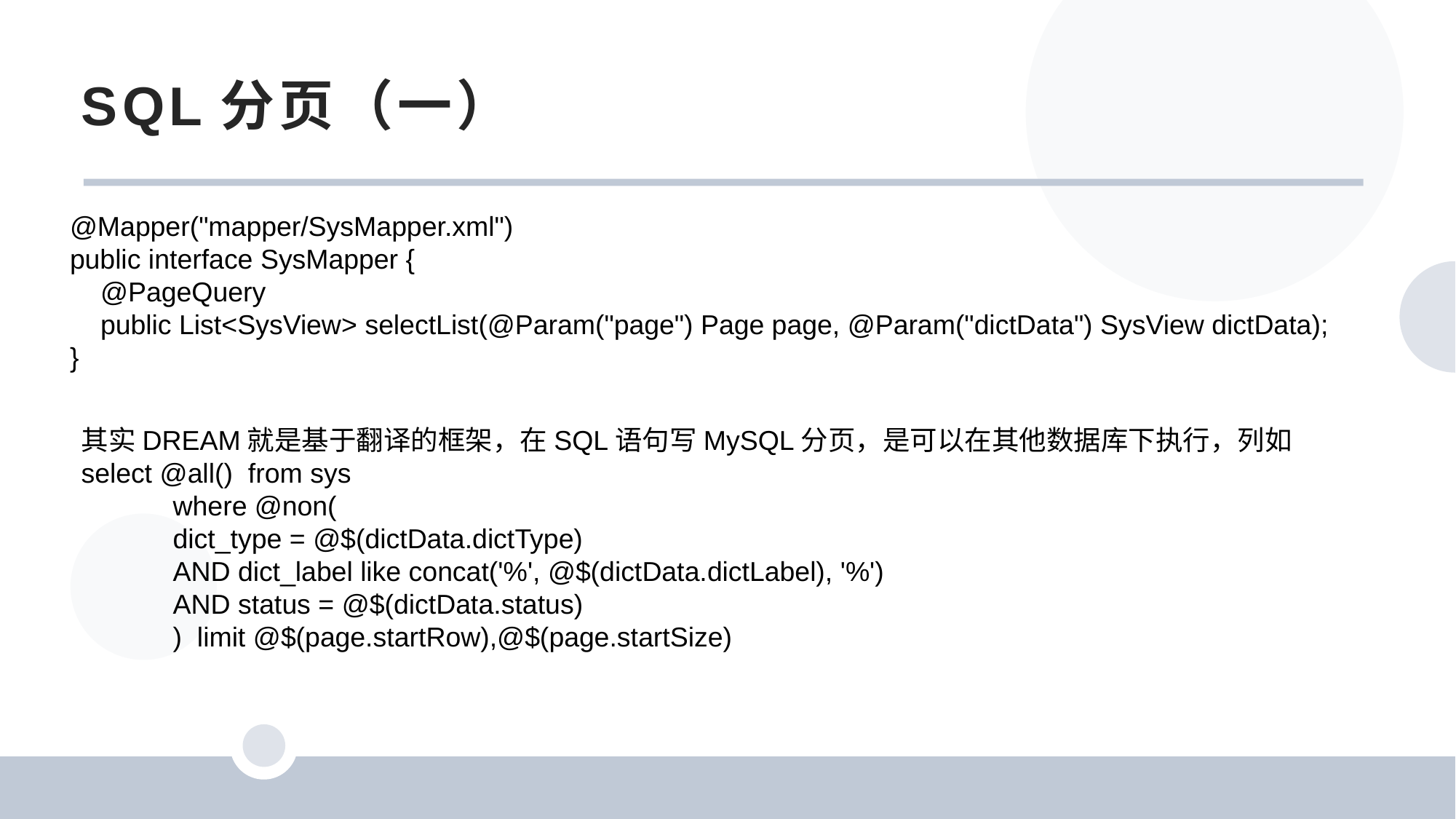

SQL分页（一）

@Mapper("mapper/SysMapper.xml")
public interface SysMapper {
    @PageQuery
    public List<SysView> selectList(@Param("page") Page page, @Param("dictData") SysView dictData);
}

其实DREAM就是基于翻译的框架，在SQL语句写MySQL分页，是可以在其他数据库下执行，列如
select @all()  from sys
            where @non(
            dict_type = @$(dictData.dictType)
            AND dict_label like concat('%', @$(dictData.dictLabel), '%')
            AND status = @$(dictData.status)
            )  limit @$(page.startRow),@$(page.startSize)